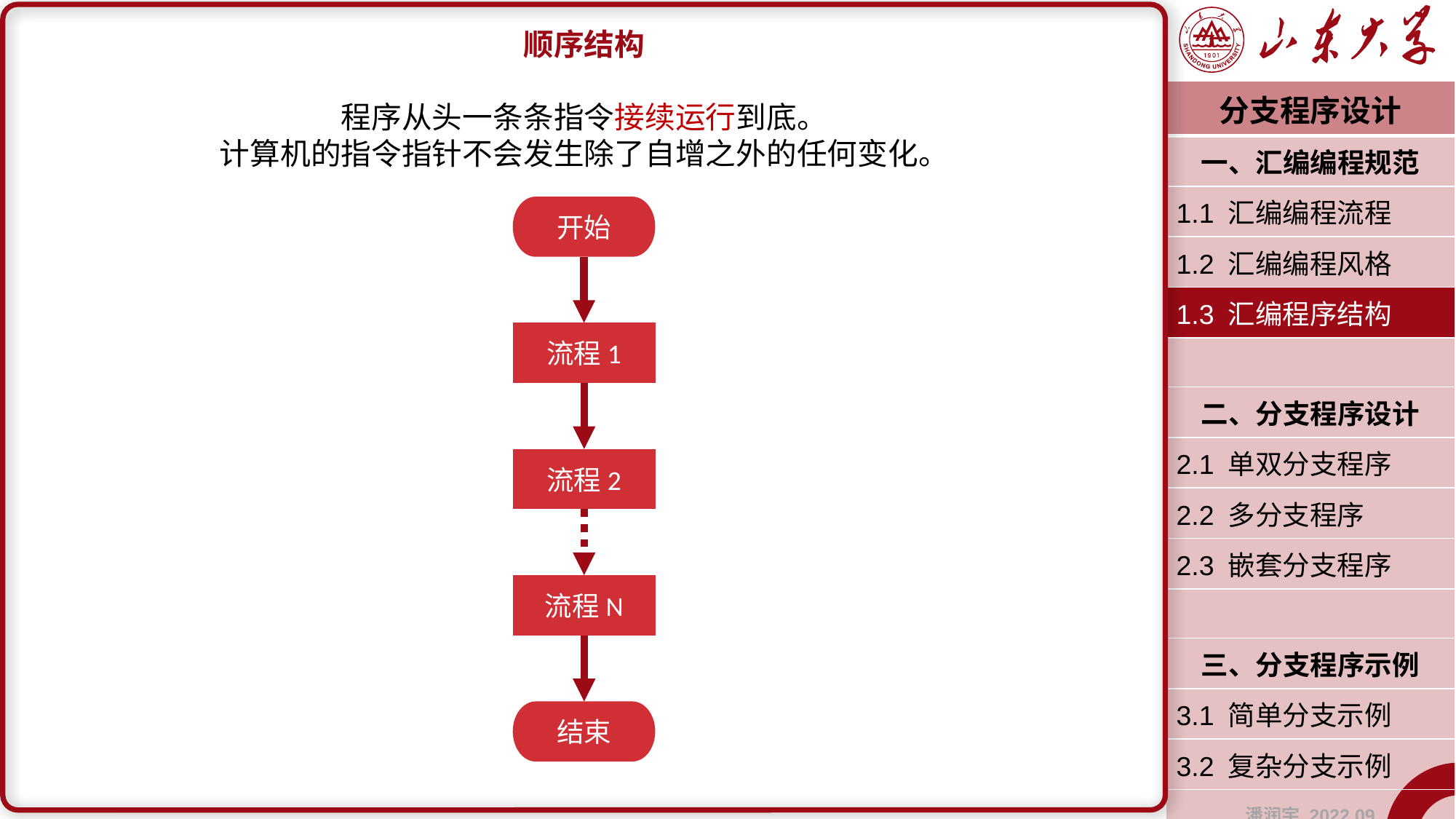

顺序结构

程序从头一条条指令接续运行到底。
计算机的指令指针不会发生除了自增之外的任何变化。
| 分支程序设计 |
| --- |
| 一、汇编编程规范 |
| 1.1 汇编编程流程 |
| 1.2 汇编编程风格 |
| 1.3 汇编程序结构 |
|  |
| 二、分支程序设计 |
| 2.1 单双分支程序 |
| 2.2 多分支程序 |
| 2.3 嵌套分支程序 |
|  |
| 三、分支程序示例 |
| 3.1 简单分支示例 |
| 3.2 复杂分支示例 |
| 潘润宇 2022.09 |
开始
流程1
流程2
流程N
结束